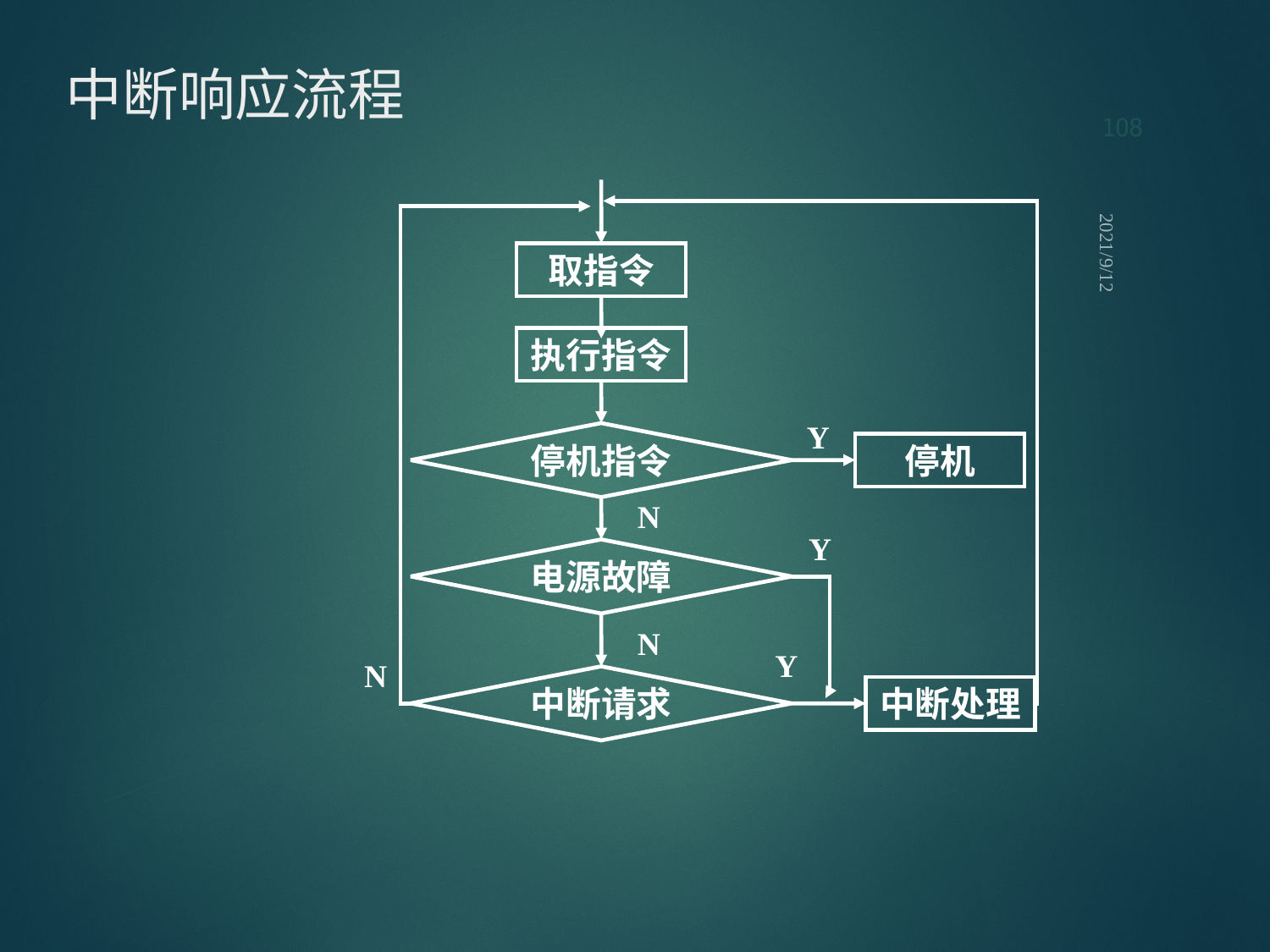

108
# 中断响应流程

取指令
2021/9/12

执行指令

Y
停机指令
停机

N
Y
电源故障

N
Y
N
中断请求
中断处理